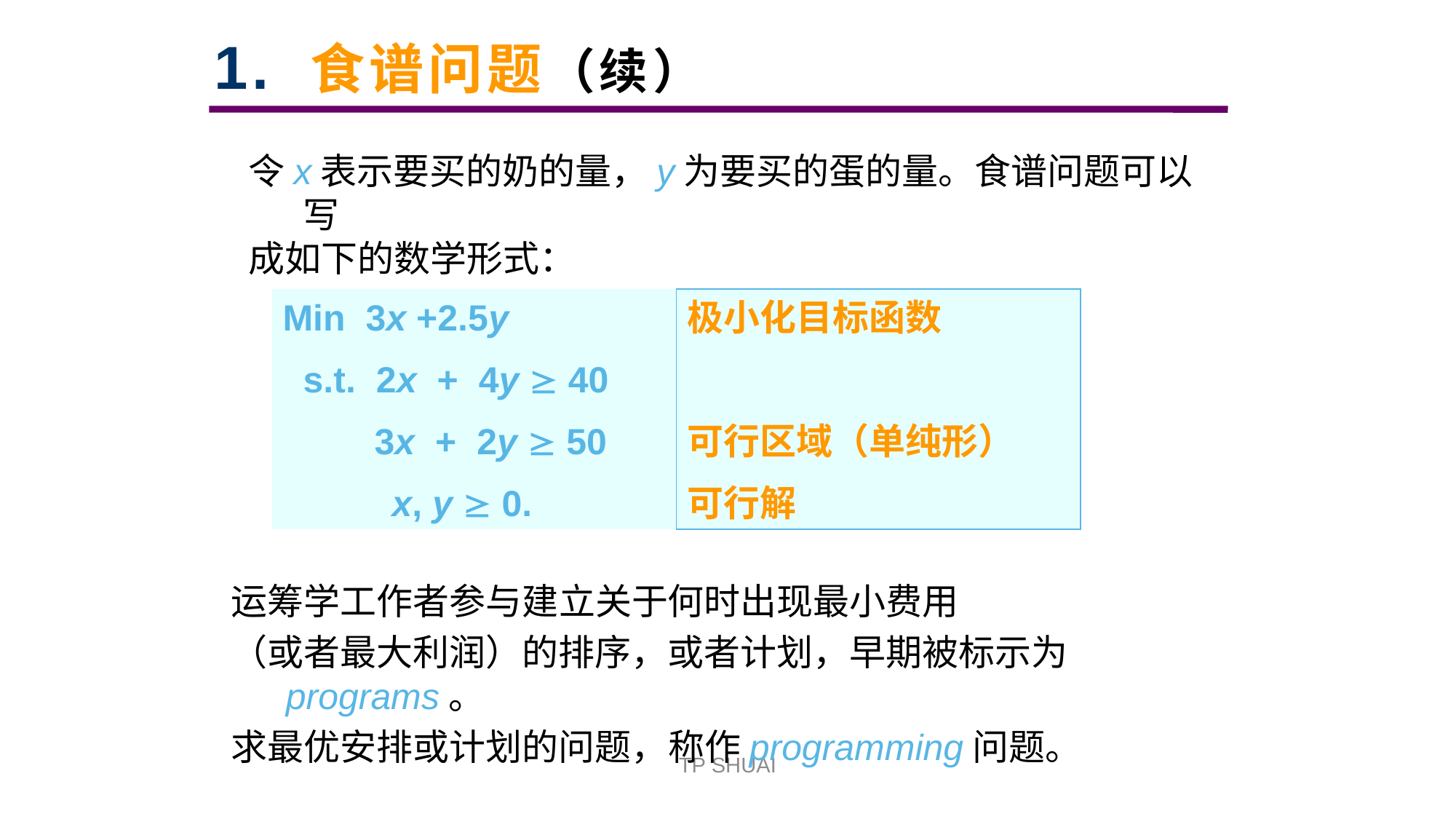

# 1. 食谱问题（续）

令x表示要买的奶的量，y为要买的蛋的量。食谱问题可以写
成如下的数学形式：
Min  3x +2.5y
  s.t.  2x  +  4y ≥ 40
         3x  +  2y ≥ 50
 	x, y ≥ 0.
极小化目标函数

可行区域（单纯形）
可行解
运筹学工作者参与建立关于何时出现最小费用
（或者最大利润）的排序，或者计划，早期被标示为programs。
求最优安排或计划的问题，称作programming问题。
TP SHUAI
18